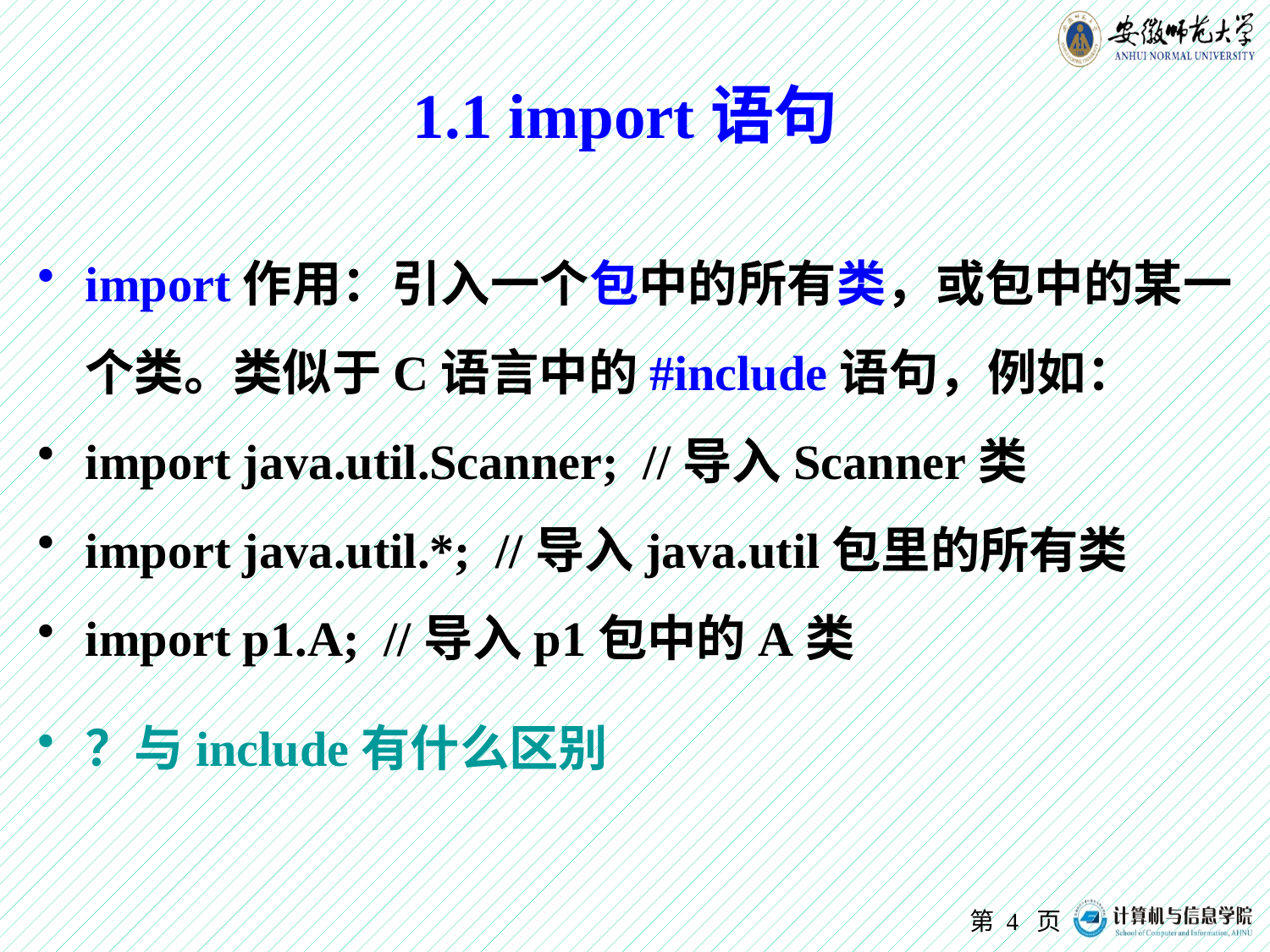

# 1.1 import语句
import作用：引入一个包中的所有类，或包中的某一个类。类似于C语言中的#include语句，例如：
import java.util.Scanner;  //导入Scanner类
import java.util.*;  //导入java.util包里的所有类
import p1.A;  //导入p1包中的A类
？与include有什么区别
第 4  页